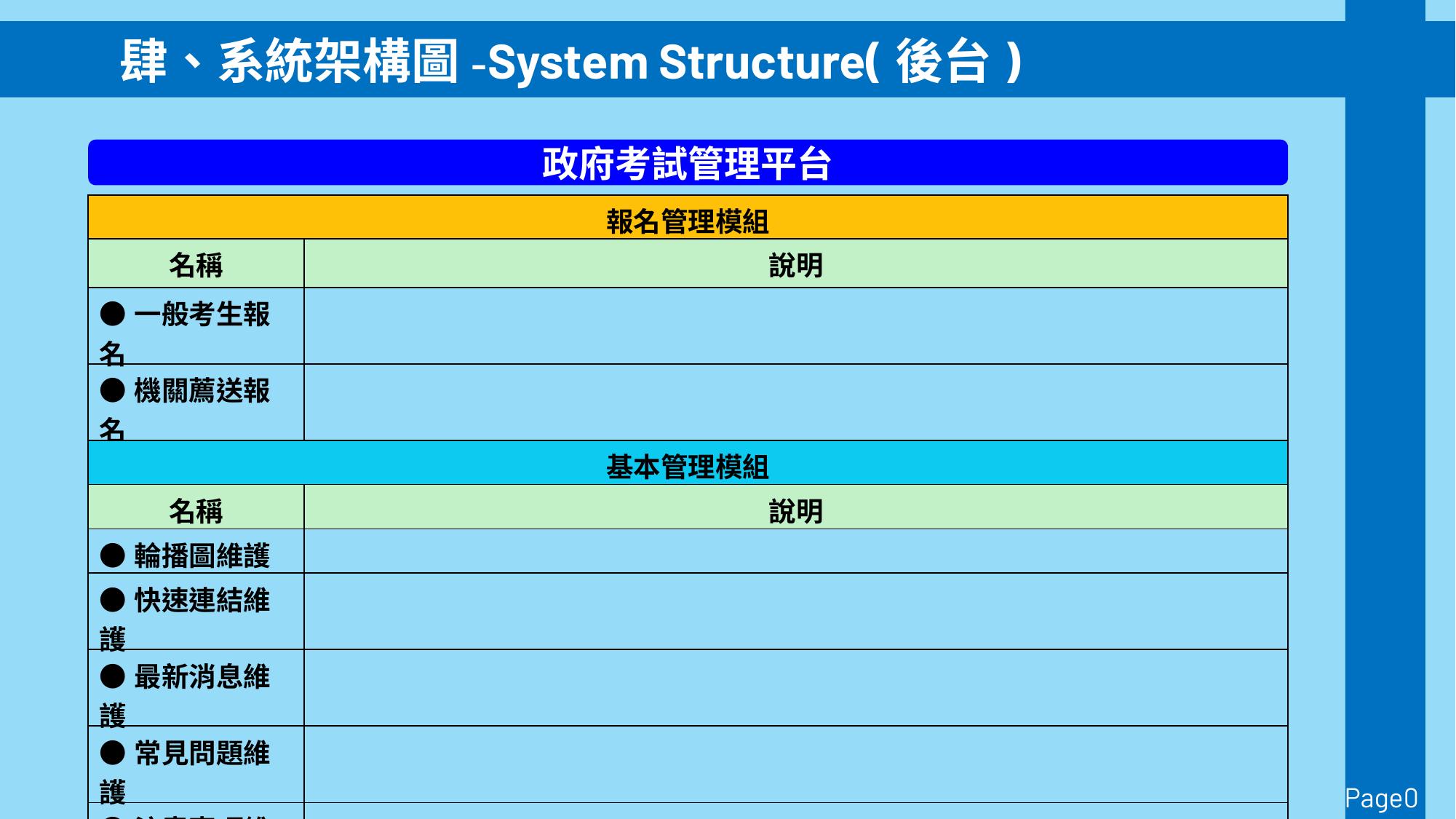

肆、系統架構圖-System Structure(後台)
政府考試管理平台
| 報名管理模組 |  |
| --- | --- |
| 名稱 | 說明 |
| ●一般考生報名 |  |
| ●機關薦送報名 |  |
| 基本管理模組 |  |
| 名稱 | 說明 |
| ●輪播圖維護 |  |
| ●快速連結維護 |  |
| ●最新消息維護 |  |
| ●常見問題維護 |  |
| ●注意事項維護 |  |
| ●付款提示維護 |  |
| ●單元形象維護 |  |
Page07